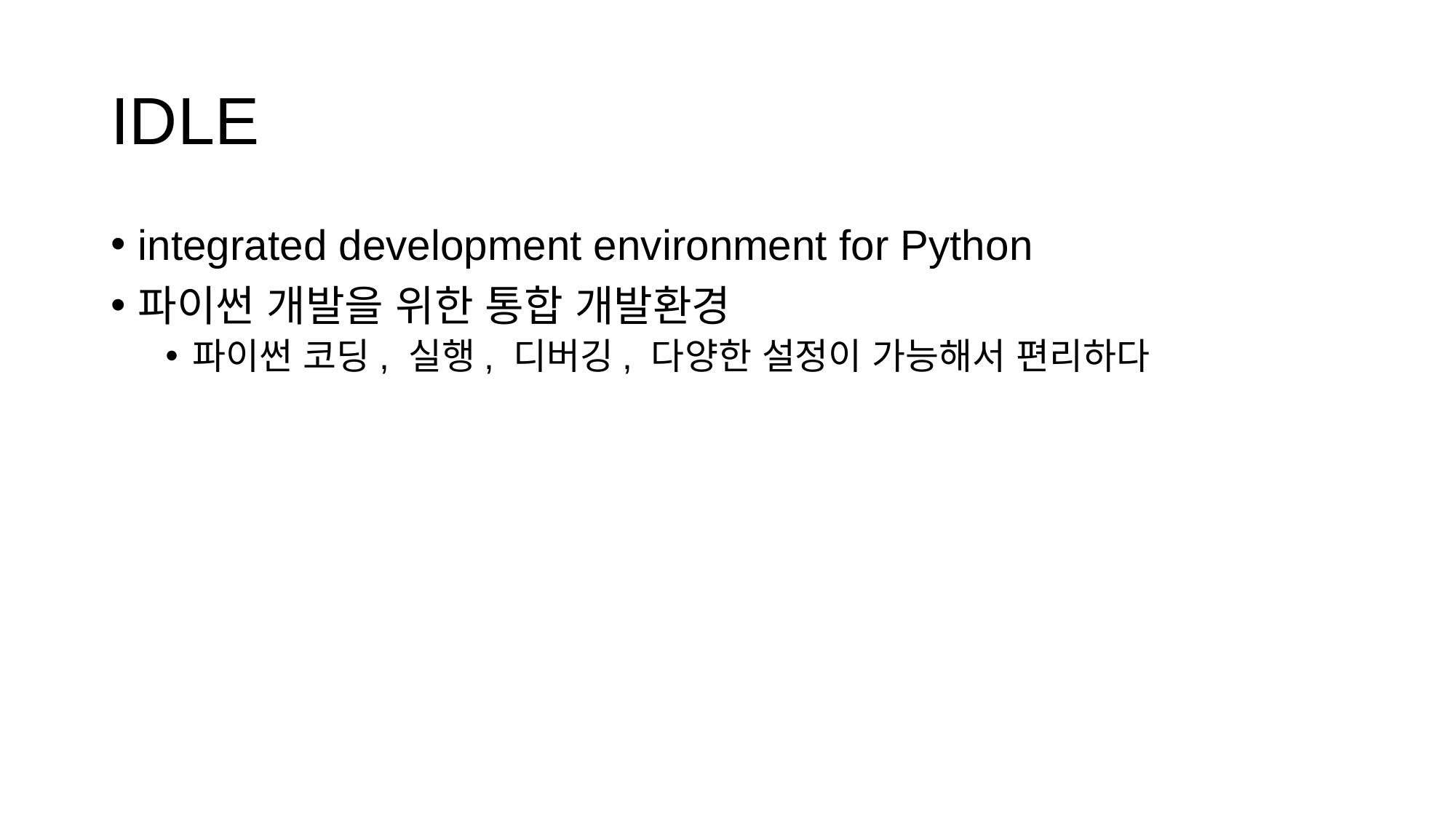

# IDLE
integrated development environment for Python
파이썬 개발을 위한 통합 개발환경
파이썬 코딩, 실행, 디버깅, 다양한 설정이 가능해서 편리하다